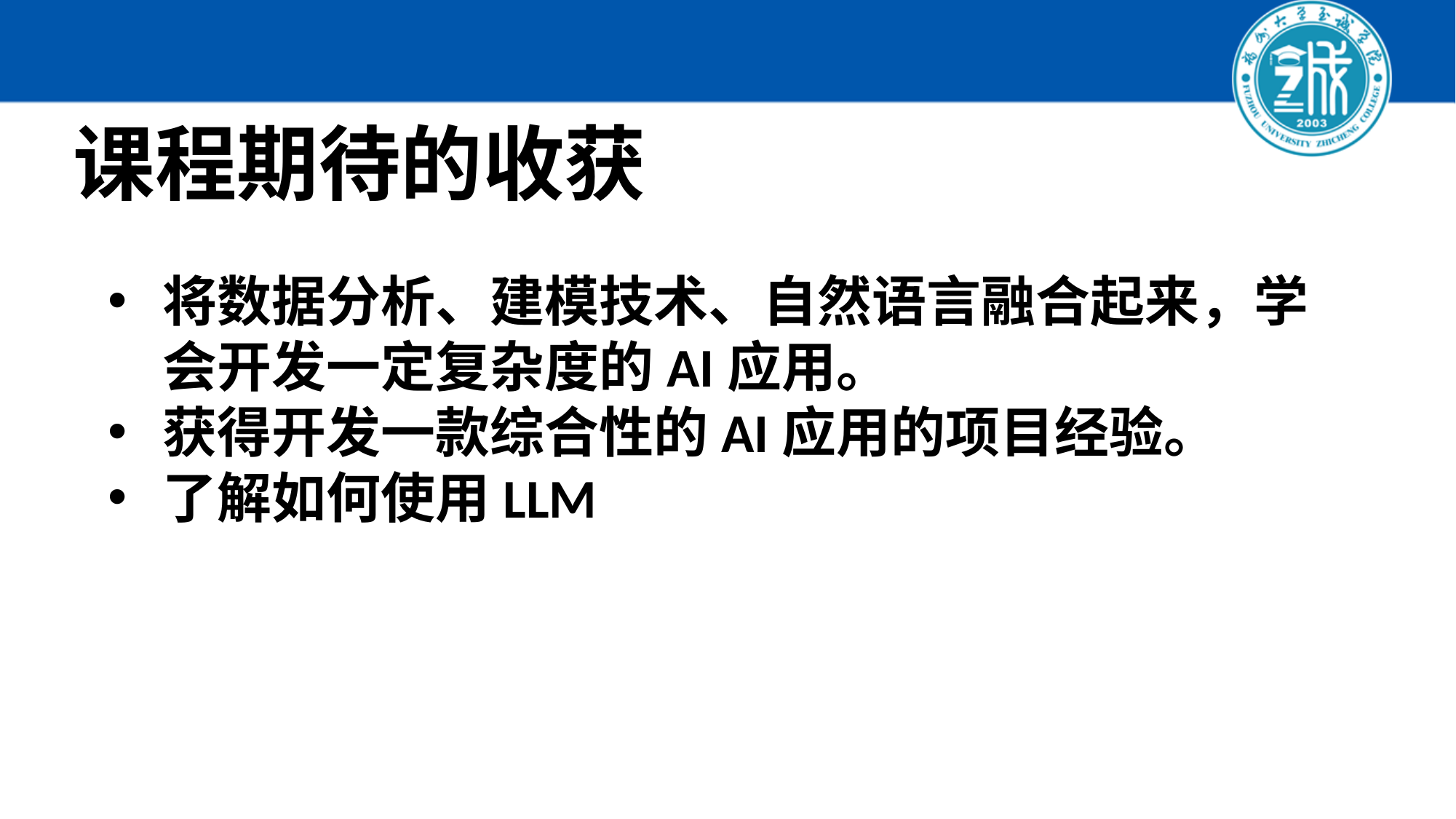

课程期待的收获
将数据分析、建模技术、自然语言融合起来，学会开发一定复杂度的AI应用。
获得开发一款综合性的AI应用的项目经验。
了解如何使用LLM